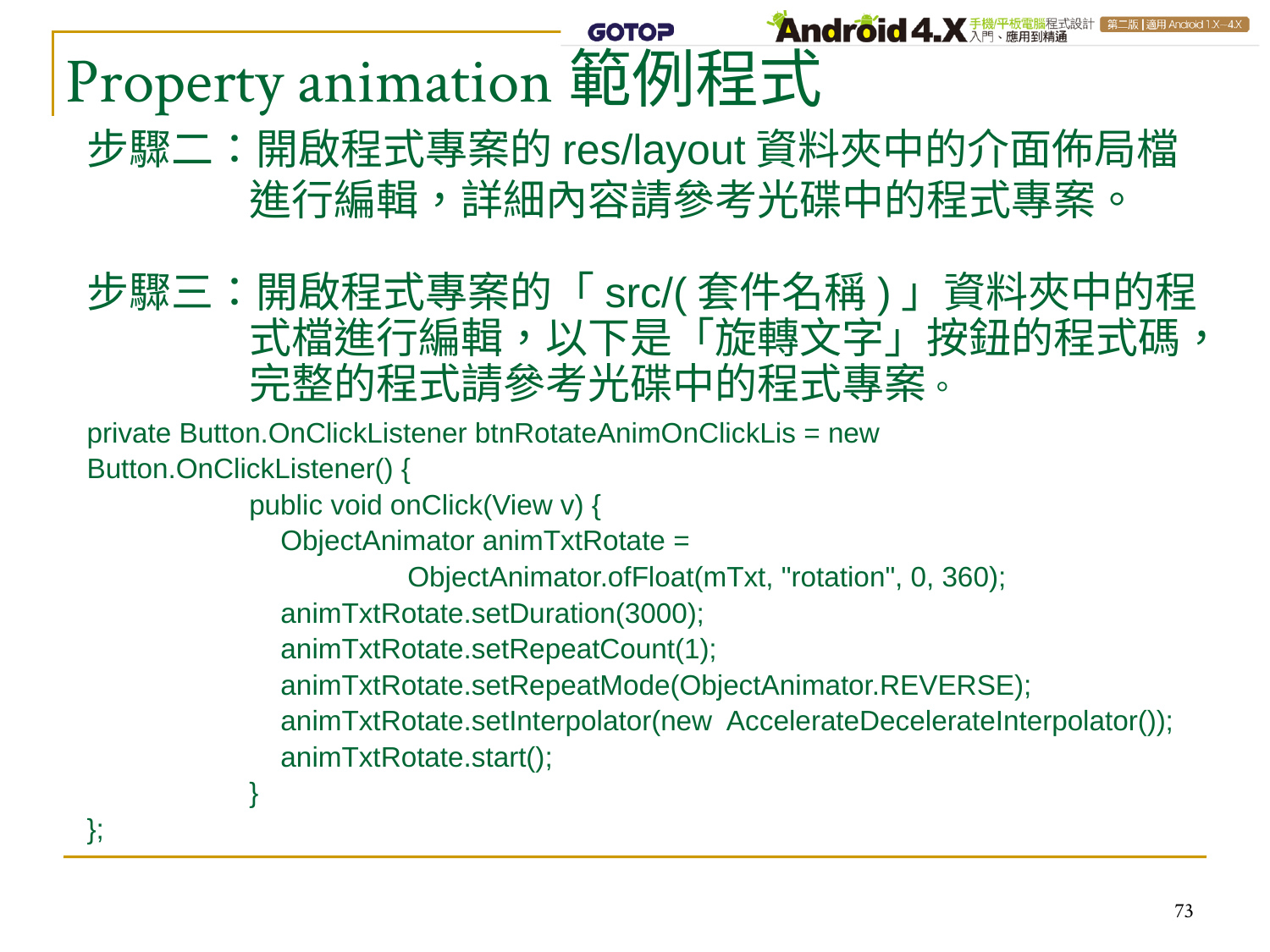

Property animation範例程式
步驟二：開啟程式專案的res/layout資料夾中的介面佈局檔進行編輯，詳細內容請參考光碟中的程式專案。
步驟三：開啟程式專案的「src/(套件名稱)」資料夾中的程式檔進行編輯，以下是「旋轉文字」按鈕的程式碼，完整的程式請參考光碟中的程式專案。
private Button.OnClickListener btnRotateAnimOnClickLis = new
Button.OnClickListener() {
	public void onClick(View v) {
	    ObjectAnimator animTxtRotate =
		    ObjectAnimator.ofFloat(mTxt, "rotation", 0, 360);
	    animTxtRotate.setDuration(3000);
	    animTxtRotate.setRepeatCount(1);
	    animTxtRotate.setRepeatMode(ObjectAnimator.REVERSE);
	    animTxtRotate.setInterpolator(new  AccelerateDecelerateInterpolator());
	    animTxtRotate.start();
	}
};

73